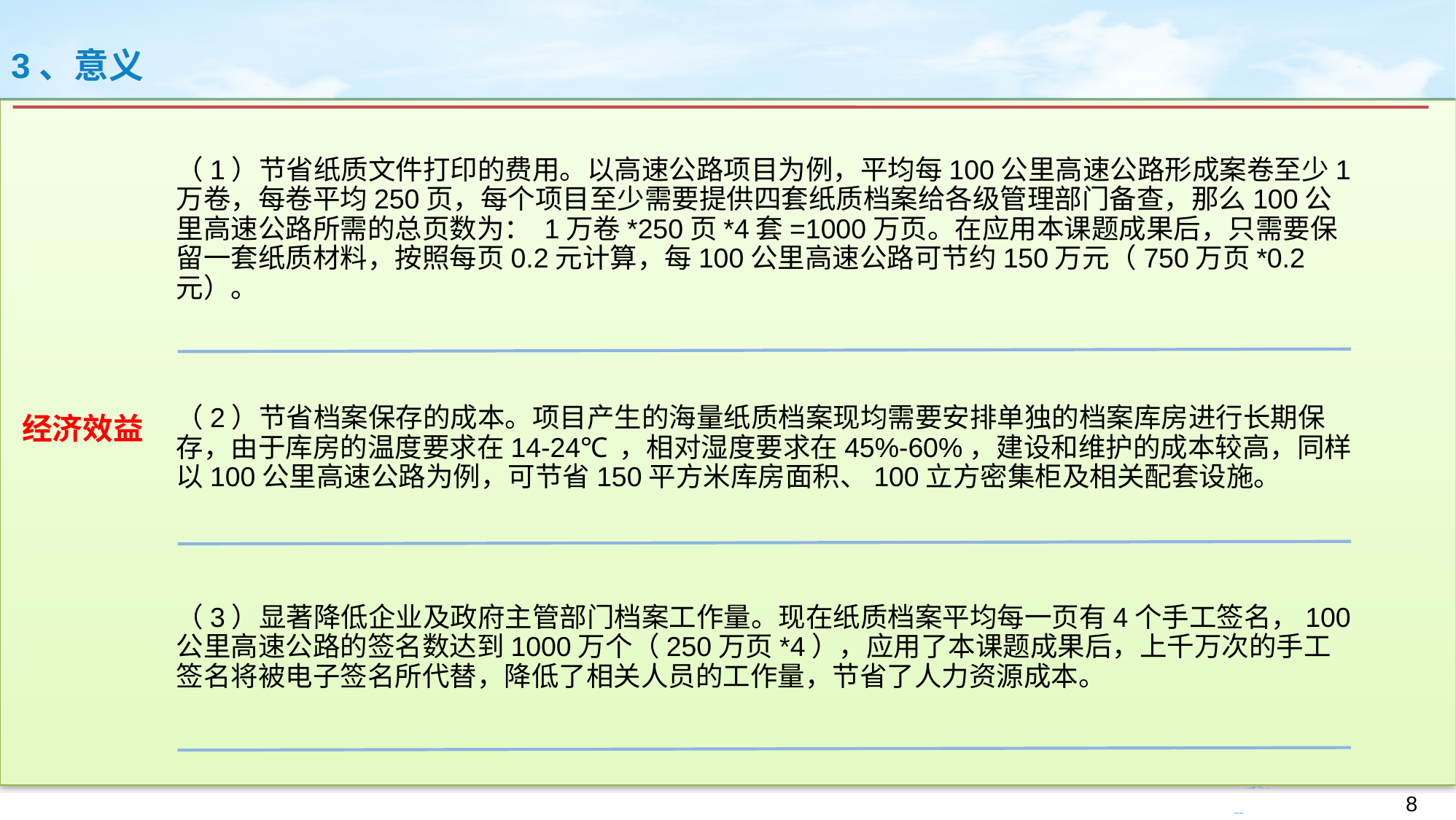

3、意义

经济效益
（1）节省纸质文件打印的费用。以高速公路项目为例，平均每100公里高速公路形成案卷至少1万卷，每卷平均250页，每个项目至少需要提供四套纸质档案给各级管理部门备查，那么100公里高速公路所需的总页数为： 1万卷*250页*4套=1000万页。在应用本课题成果后，只需要保留一套纸质材料，按照每页0.2元计算，每100公里高速公路可节约150万元（750万页*0.2元）。
（2）节省档案保存的成本。项目产生的海量纸质档案现均需要安排单独的档案库房进行长期保存，由于库房的温度要求在14-24℃，相对湿度要求在45%-60%，建设和维护的成本较高，同样以100公里高速公路为例，可节省150平方米库房面积、100立方密集柜及相关配套设施。
（3）显著降低企业及政府主管部门档案工作量。现在纸质档案平均每一页有4个手工签名，100公里高速公路的签名数达到1000万个（250万页*4），应用了本课题成果后，上千万次的手工签名将被电子签名所代替，降低了相关人员的工作量，节省了人力资源成本。
8